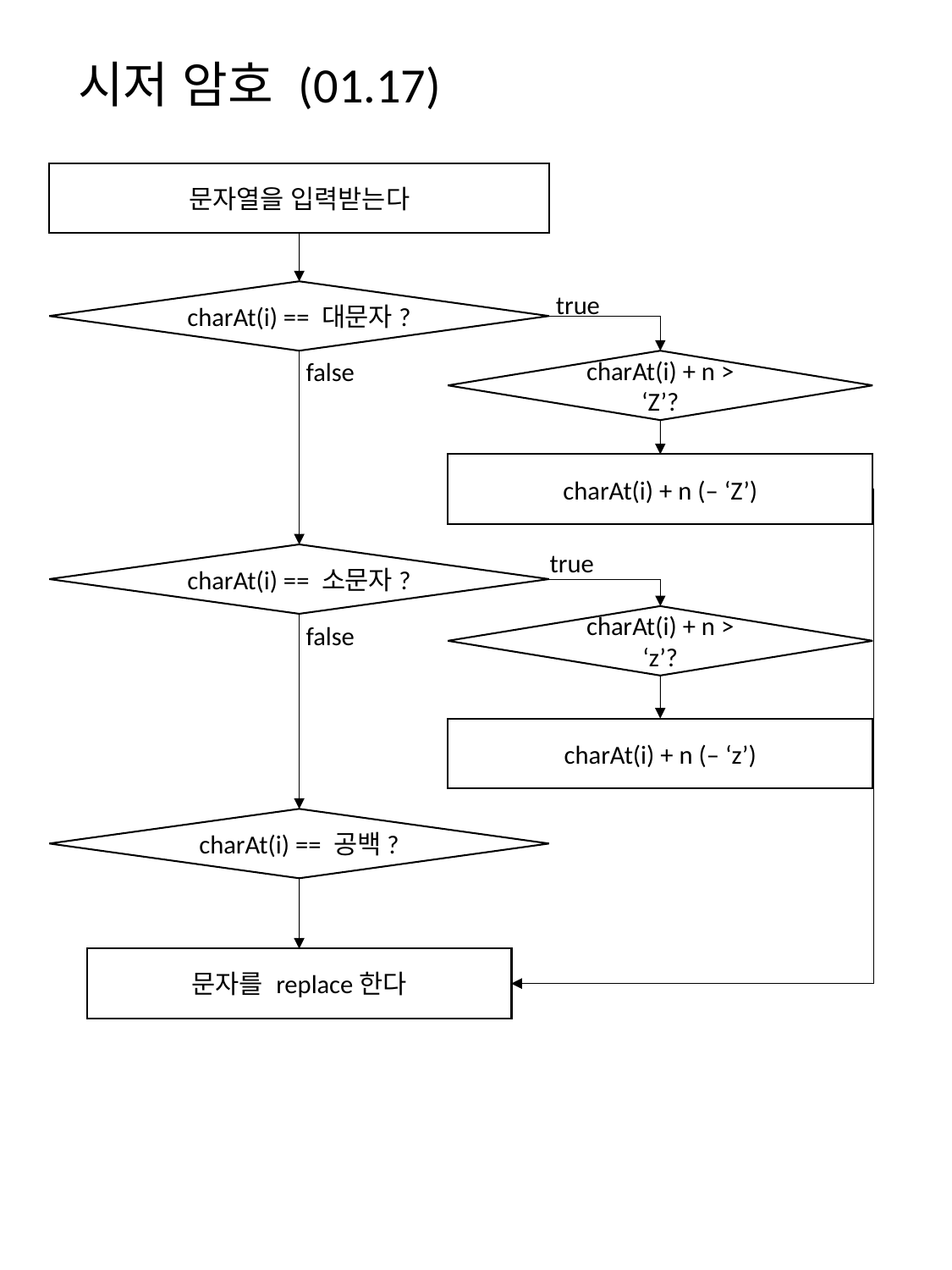

# 시저 암호 (01.17)
문자열을 입력받는다
charAt(i) == 대문자?
true
false
charAt(i) + n > ‘Z’?
charAt(i) + n (– ‘Z’)
true
charAt(i) == 소문자?
charAt(i) + n > ‘z’?
false
charAt(i) + n (– ‘z’)
charAt(i) == 공백?
문자를 replace한다